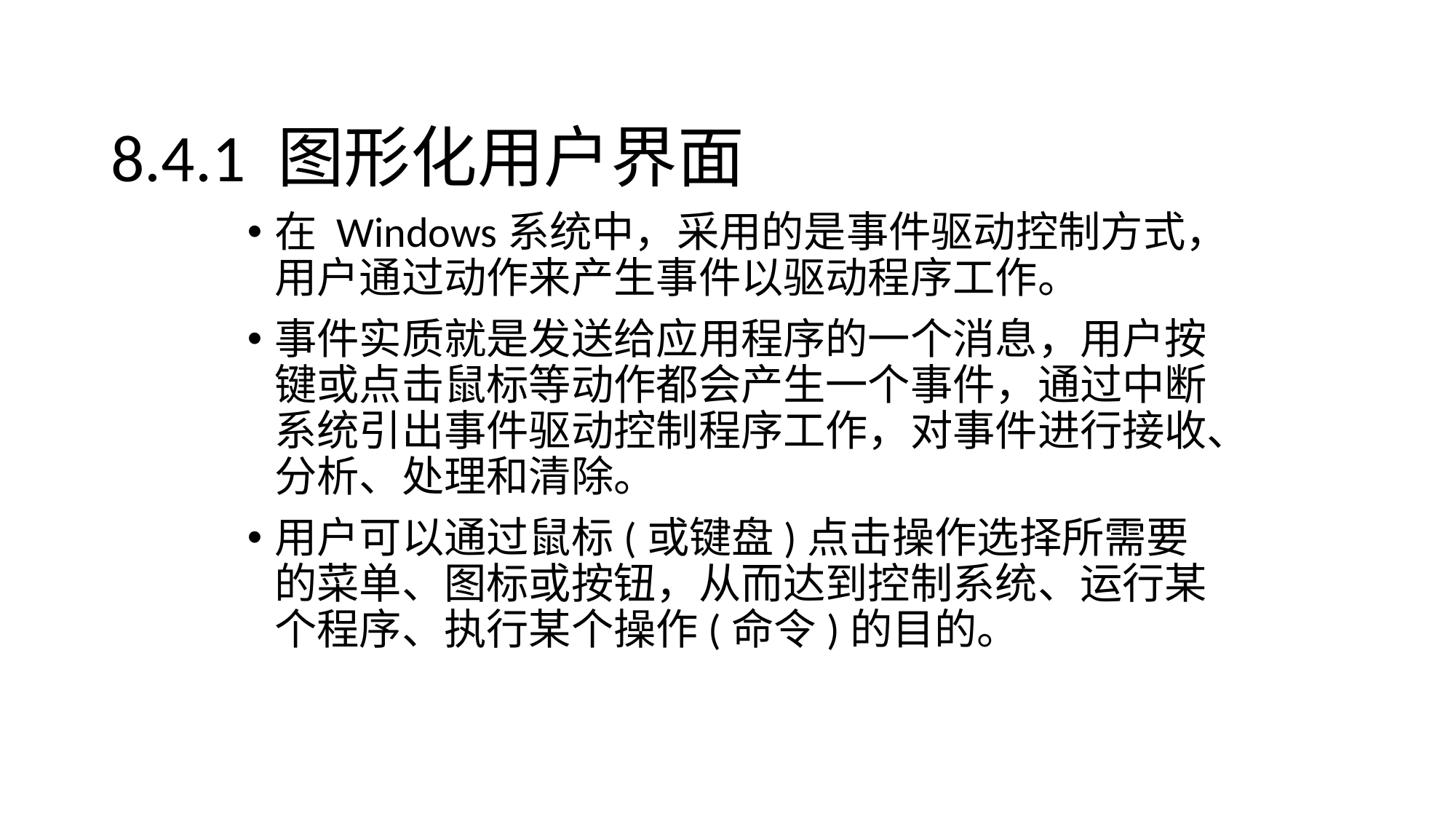

# 8.4.1 图形化用户界面
在 Windows系统中，采用的是事件驱动控制方式，用户通过动作来产生事件以驱动程序工作。
事件实质就是发送给应用程序的一个消息，用户按键或点击鼠标等动作都会产生一个事件，通过中断系统引出事件驱动控制程序工作，对事件进行接收、分析、处理和清除。
用户可以通过鼠标(或键盘)点击操作选择所需要的菜单、图标或按钮，从而达到控制系统、运行某个程序、执行某个操作(命令)的目的。
3